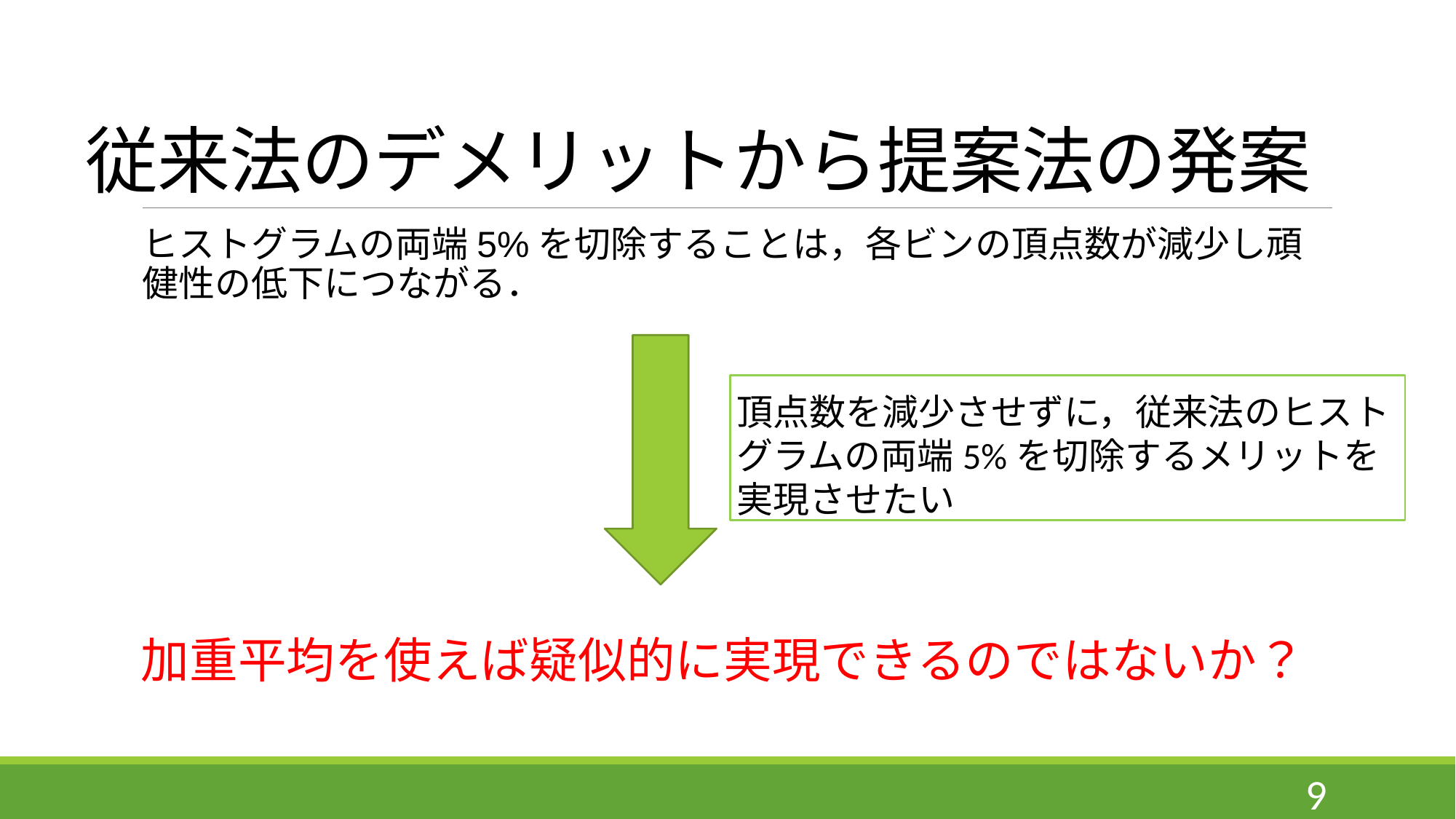

# 従来法のデメリットから提案法の発案
ヒストグラムの両端5%を切除することは，各ビンの頂点数が減少し頑健性の低下につながる．

頂点数を減少させずに，従来法のヒストグラムの両端5%を切除するメリットを実現させたい
加重平均を使えば疑似的に実現できるのではないか？
9